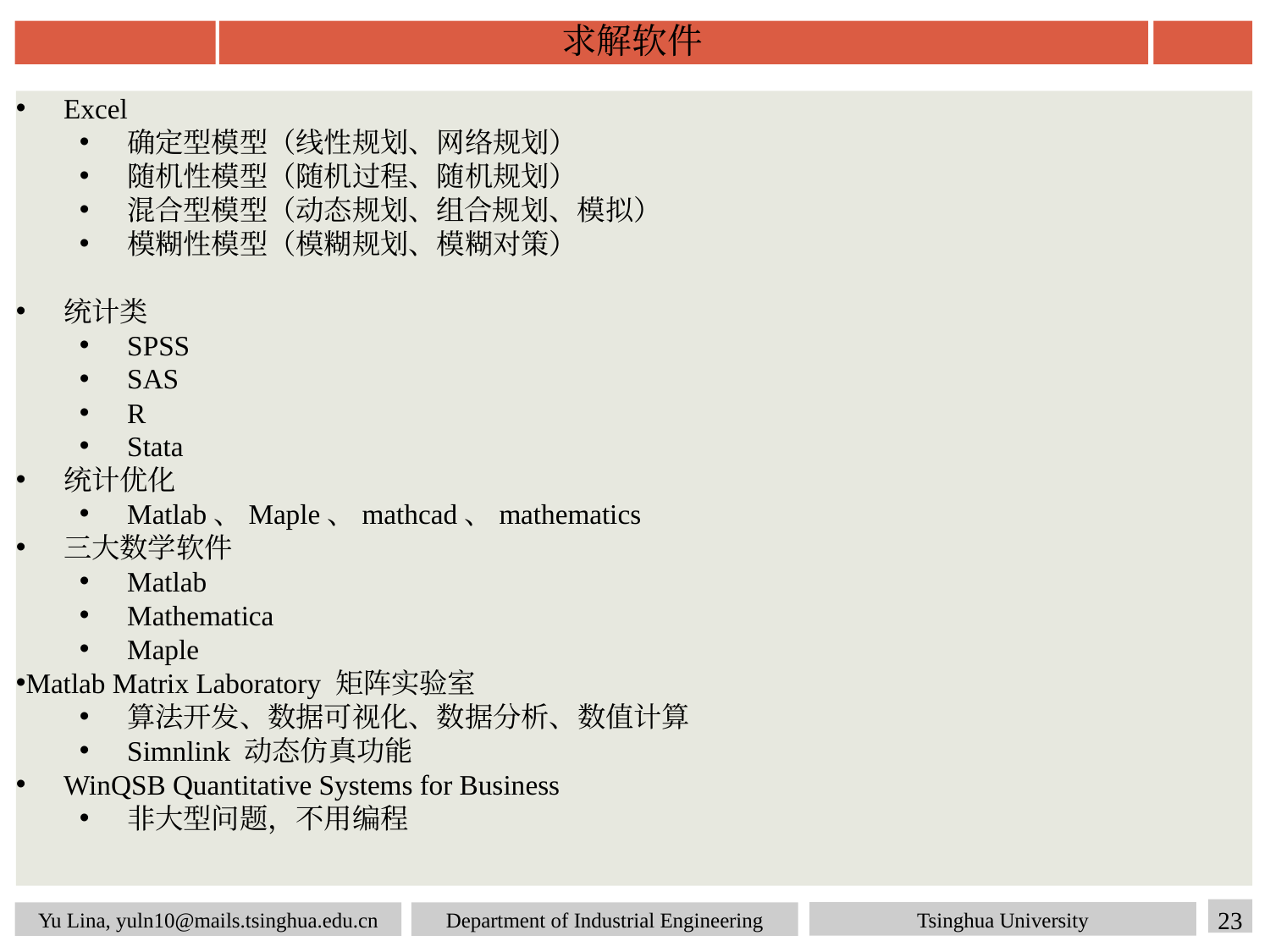

# 求解软件

Excel
确定型模型（线性规划、网络规划）
随机性模型（随机过程、随机规划）
混合型模型（动态规划、组合规划、模拟）
模糊性模型（模糊规划、模糊对策）

统计类
SPSS
SAS
R
Stata
统计优化
Matlab、Maple、mathcad、mathematics
三大数学软件
Matlab
Mathematica
Maple
Matlab Matrix Laboratory 矩阵实验室
算法开发、数据可视化、数据分析、数值计算
Simnlink 动态仿真功能
WinQSB Quantitative Systems for Business
非大型问题，不用编程

Tsinghua University
23
Yu Lina, yuln10@mails.tsinghua.edu.cn
Department of Industrial Engineering